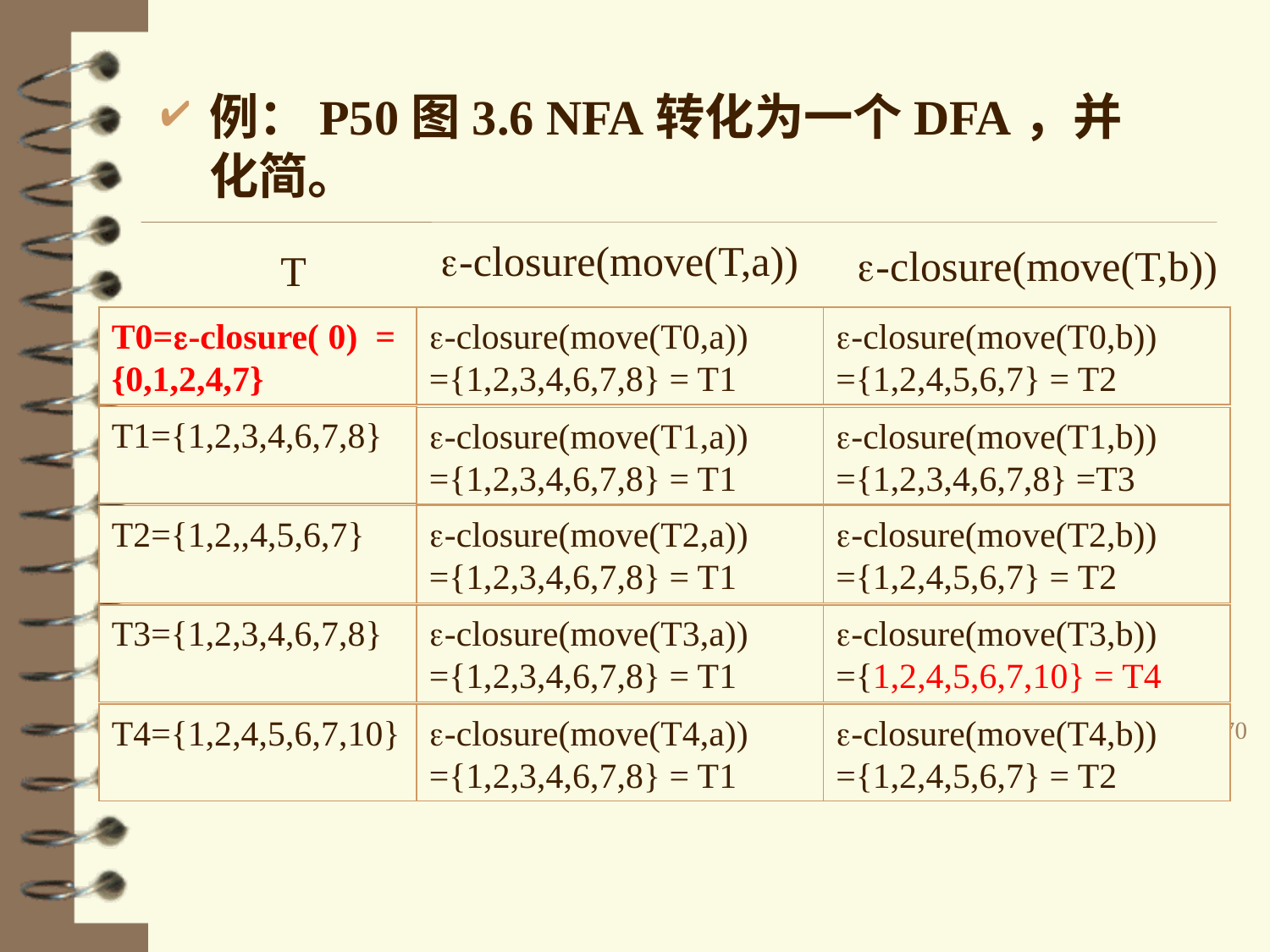

例：P50图3.6 NFA转化为一个DFA，并化简。
ε-closure(move(T,a))
ε-closure(move(T,b))
T
T0=ε-closure( 0)  = {0,1,2,4,7}
ε-closure(move(T0,a))
={1,2,3,4,6,7,8} = T1
ε-closure(move(T0,b))
={1,2,4,5,6,7} = T2
T1={1,2,3,4,6,7,8}

ε-closure(move(T1,a))
={1,2,3,4,6,7,8} = T1
ε-closure(move(T1,b))
={1,2,3,4,6,7,8} =T3
T2={1,2,,4,5,6,7}

ε-closure(move(T2,a))
={1,2,3,4,6,7,8} = T1
ε-closure(move(T2,b))
={1,2,4,5,6,7} = T2
T3={1,2,3,4,6,7,8}

ε-closure(move(T3,a))
={1,2,3,4,6,7,8} = T1
ε-closure(move(T3,b))
={1,2,4,5,6,7,10} = T4
T4={1,2,4,5,6,7,10}

ε-closure(move(T4,a))
={1,2,3,4,6,7,8} = T1
ε-closure(move(T4,b))
={1,2,4,5,6,7} = T2
70